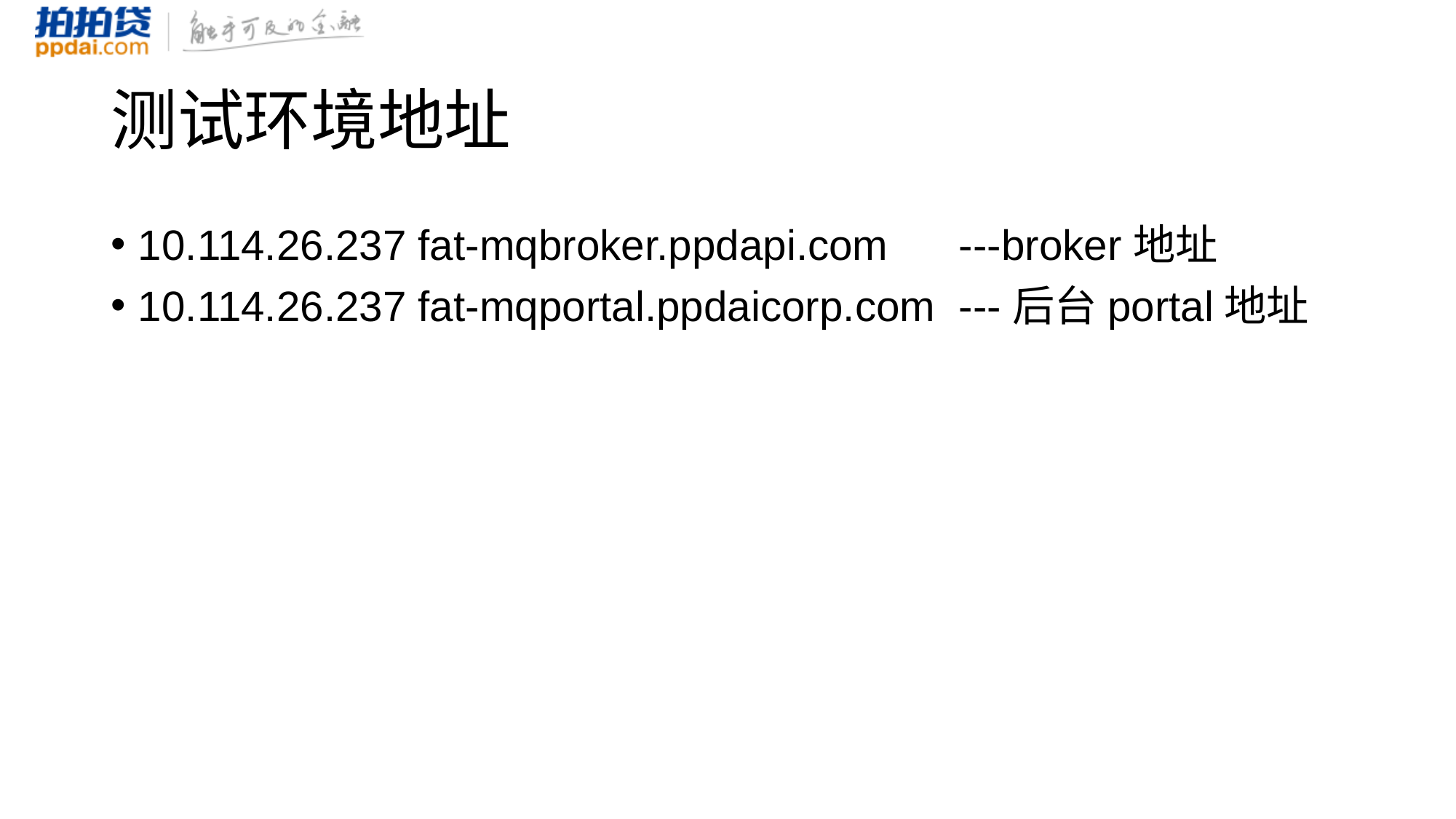

# 测试环境地址
10.114.26.237 fat-mqbroker.ppdapi.com      ---broker地址
10.114.26.237 fat-mqportal.ppdaicorp.com  ---后台portal地址